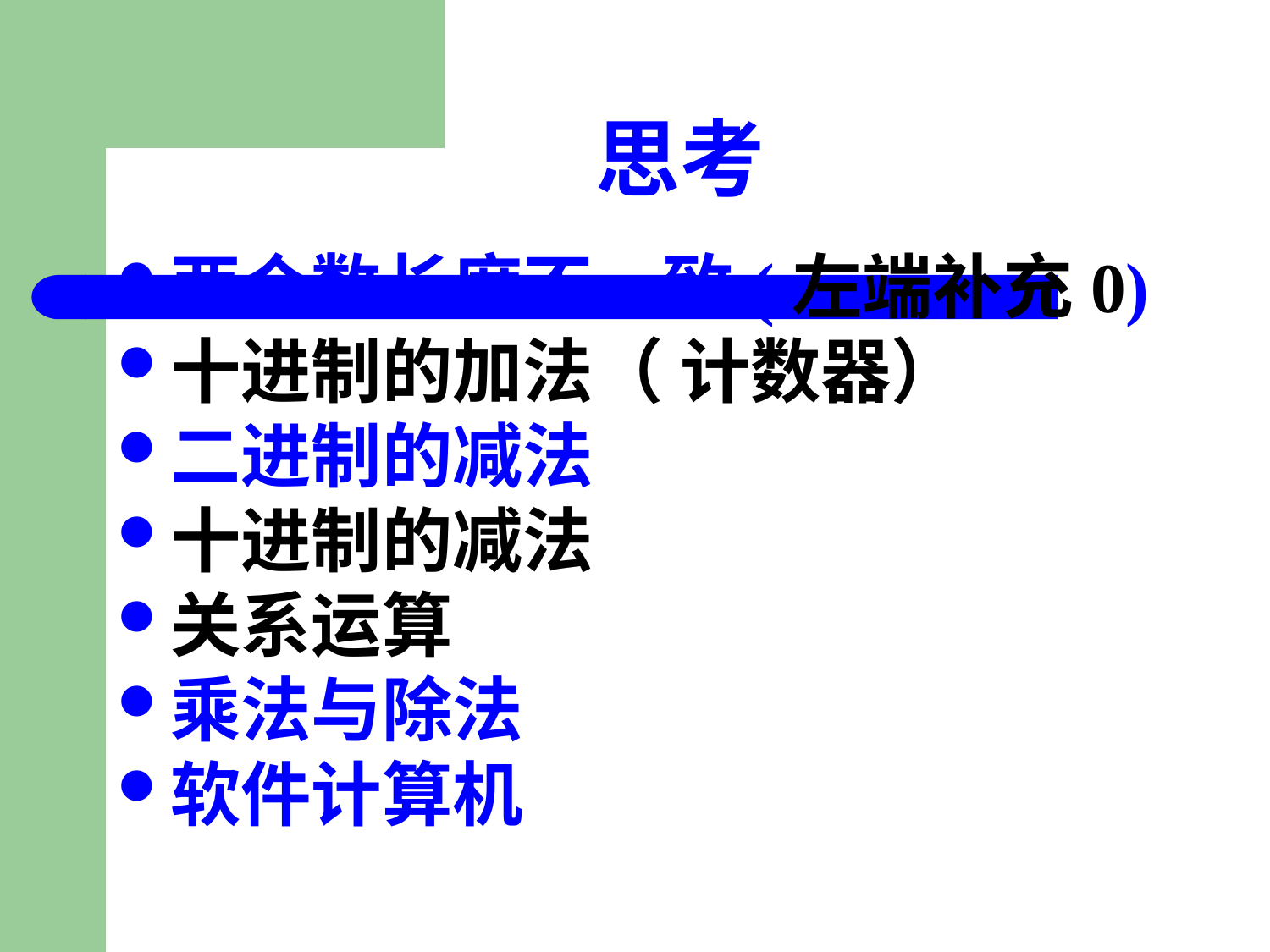

# 思考
两个数长度不一致(左端补充0)
十进制的加法（ 计数器）
二进制的减法
十进制的减法
关系运算
乘法与除法
软件计算机